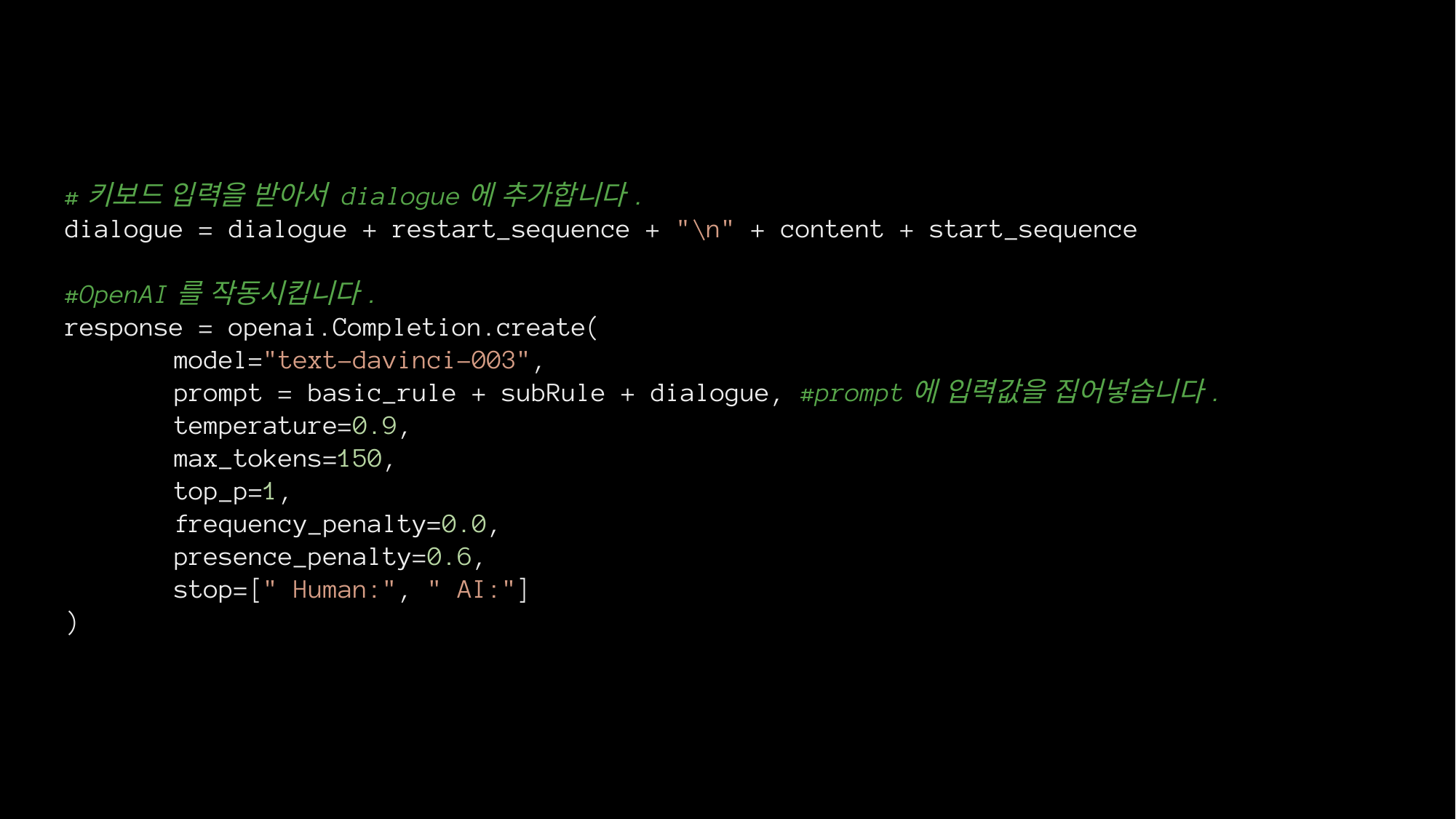

#키보드 입력을 받아서 dialogue에 추가합니다.
dialogue = dialogue + restart_sequence + "\n" + content + start_sequence

#OpenAI를 작동시킵니다.
response = openai.Completion.create(
	model="text-davinci-003",
	prompt = basic_rule + subRule + dialogue, #prompt에 입력값을 집어넣습니다.
	temperature=0.9,
	max_tokens=150,
	top_p=1,
	frequency_penalty=0.0,
	presence_penalty=0.6,
	stop=[" Human:", " AI:"]
)